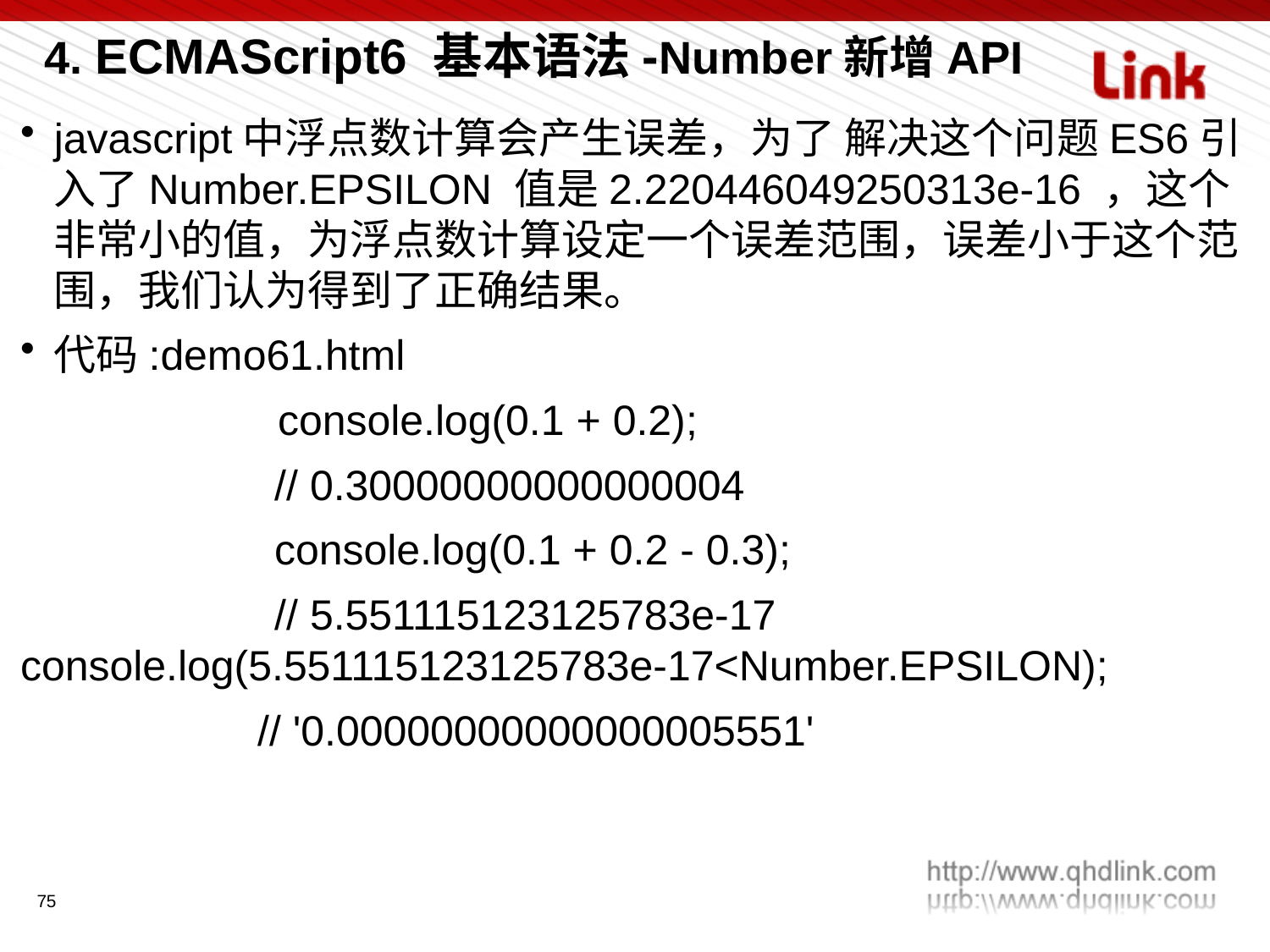

4. ECMAScript6 基本语法-Number新增API
javascript中浮点数计算会产生误差，为了 解决这个问题ES6引入了Number.EPSILON 值是2.220446049250313e-16 ，这个非常小的值，为浮点数计算设定一个误差范围，误差小于这个范围，我们认为得到了正确结果。
代码:demo61.html
        	           console.log(0.1 + 0.2);
		// 0.30000000000000004
		console.log(0.1 + 0.2 - 0.3);
		// 5.551115123125783e-17		                 console.log(5.551115123125783e-17<Number.EPSILON);
                    // '0.00000000000000005551'
75